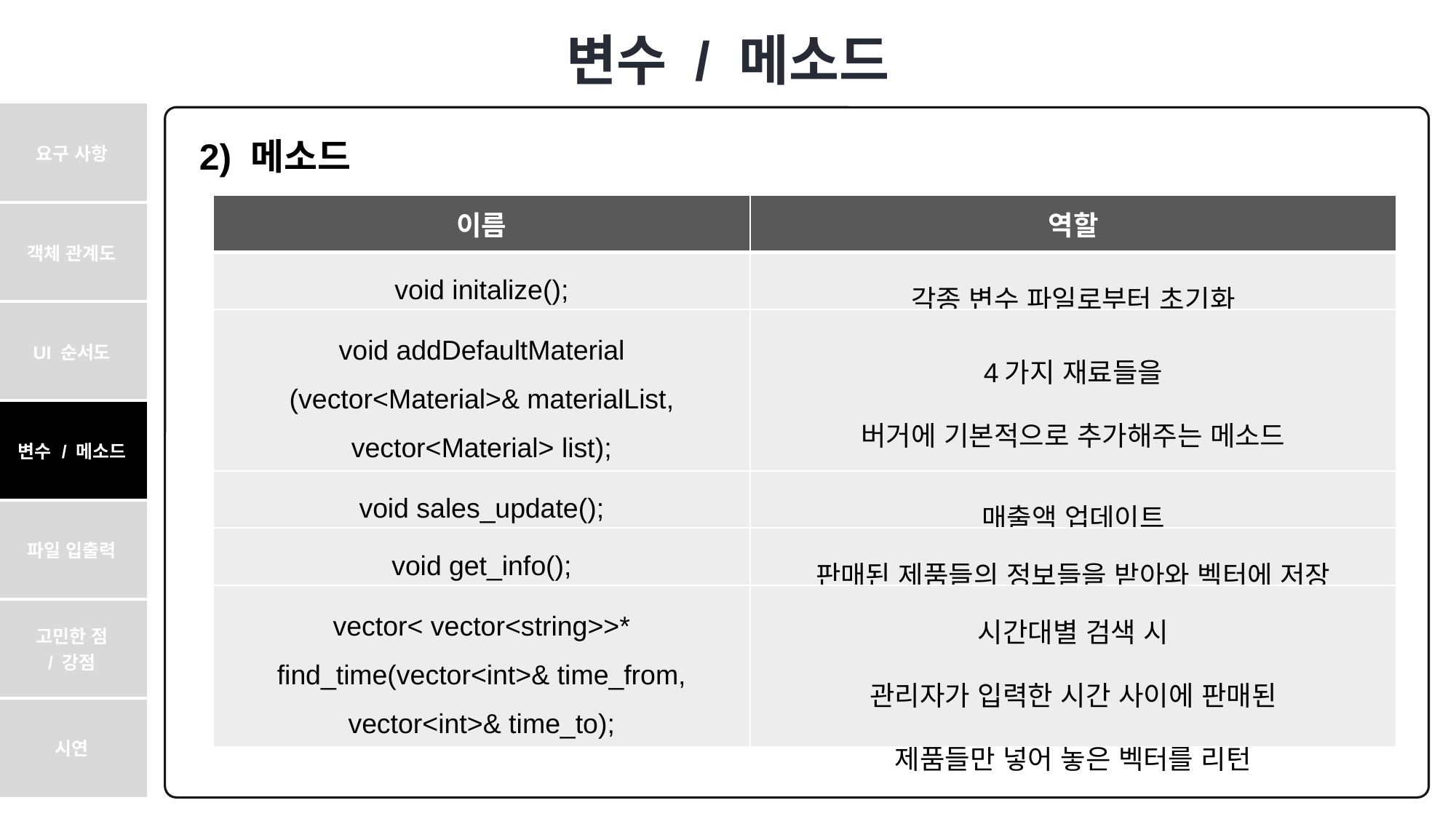

변수 / 메소드
| 요구 사항 |
| --- |
| 객체 관계도 |
| UI 순서도 |
| 변수 / 메소드 |
| 파일 입출력 |
| 고민한 점 / 강점 |
| 시연 |
  2) 메소드
| 이름 | 역할 |
| --- | --- |
| void initalize(); | 각종 변수 파일로부터 초기화 |
| void addDefaultMaterial (vector<Material>& materialList, vector<Material> list); | 4가지 재료들을 버거에 기본적으로 추가해주는 메소드 |
| void sales\_update(); | 매출액 업데이트 |
| void get\_info(); | 판매된 제품들의 정보들을 받아와 벡터에 저장 |
| vector< vector<string>>\* find\_time(vector<int>& time\_from, vector<int>& time\_to); | 시간대별 검색 시 관리자가 입력한 시간 사이에 판매된 제품들만 넣어 놓은 벡터를 리턴 |